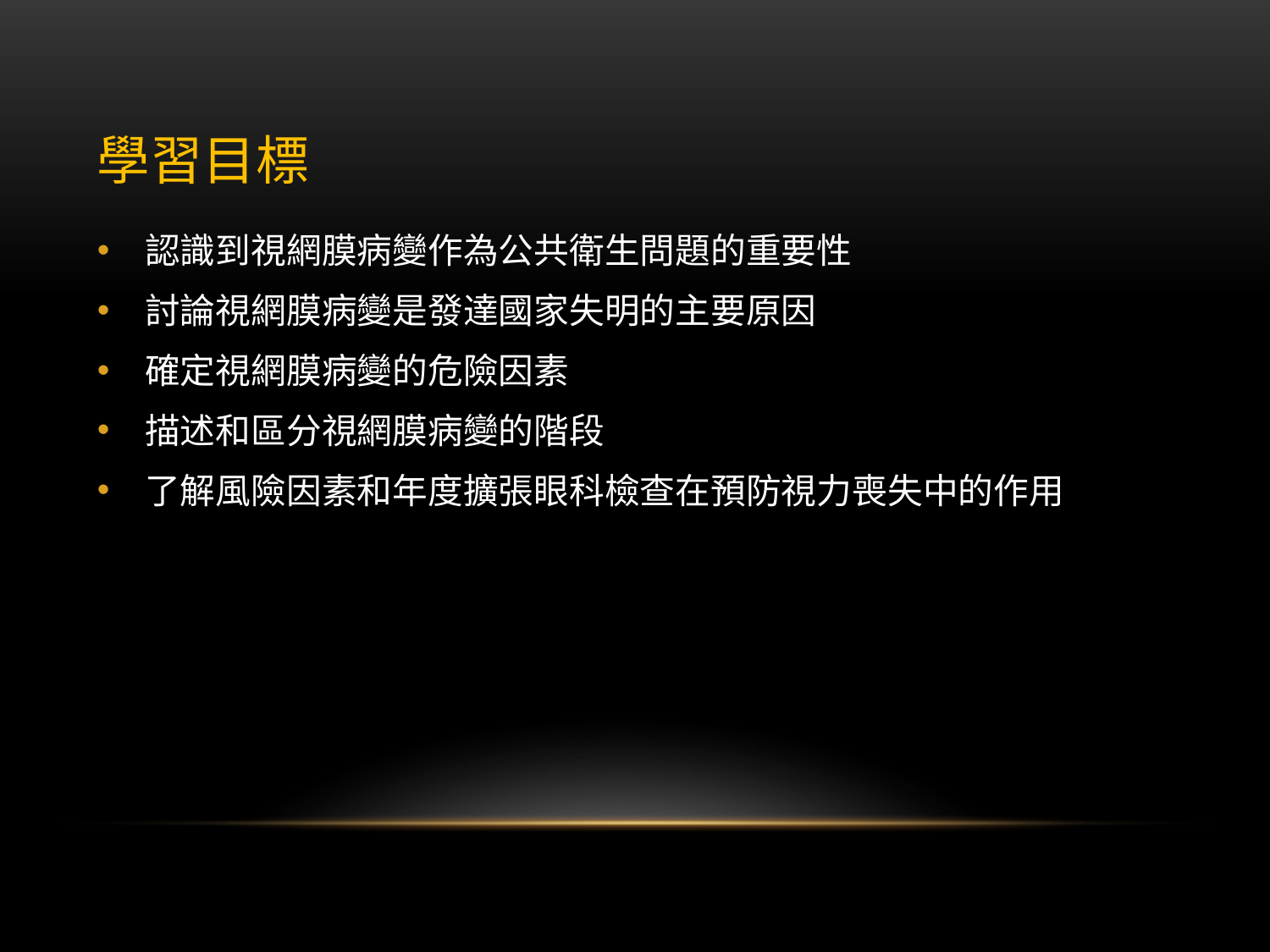

# 學習目標
認識到視網膜病變作為公共衛生問題的重要性
討論視網膜病變是發達國家失明的主要原因
確定視網膜病變的危險因素
描述和區分視網膜病變的階段
了解風險因素和年度擴張眼科檢查在預防視力喪失中的作用